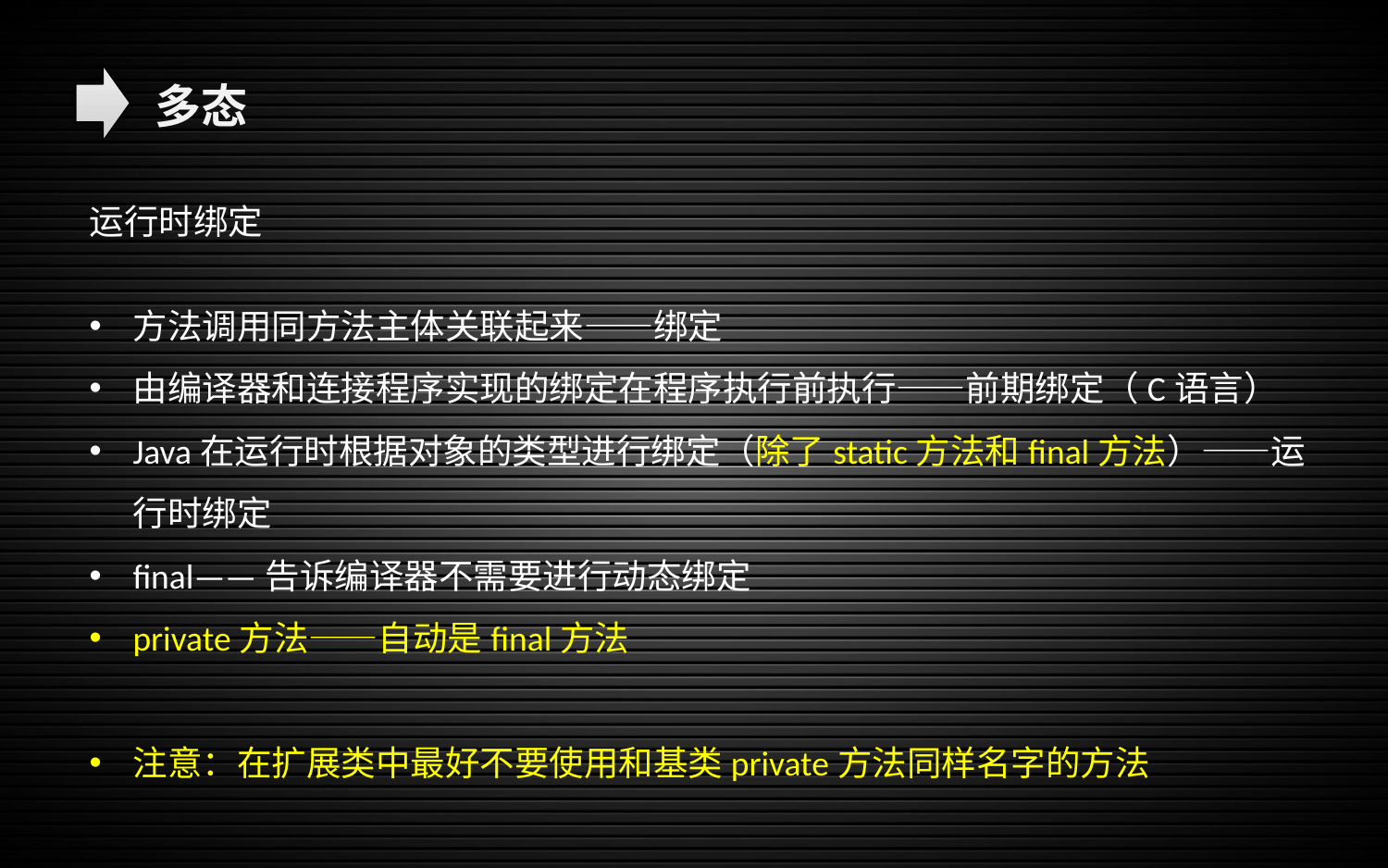

多态
运行时绑定

方法调用同方法主体关联起来——绑定
由编译器和连接程序实现的绑定在程序执行前执行——前期绑定（C语言）
Java在运行时根据对象的类型进行绑定（除了static方法和final方法）——运行时绑定
final——告诉编译器不需要进行动态绑定
private方法——自动是final方法

注意：在扩展类中最好不要使用和基类private方法同样名字的方法